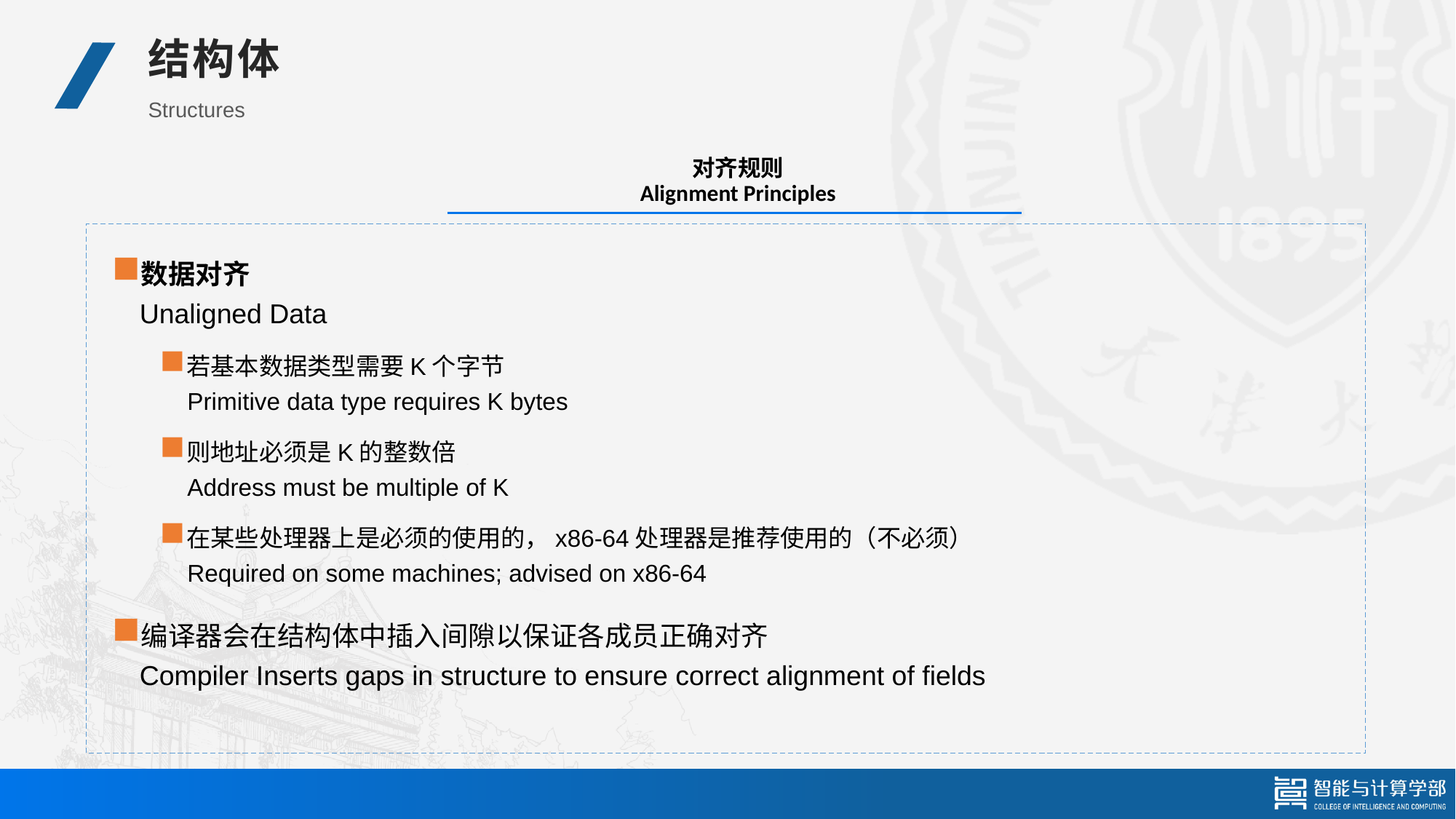

结构体
Structures
# 对齐规则 Alignment Principles
数据对齐
Unaligned Data
若基本数据类型需要K个字节
Primitive data type requires K bytes
则地址必须是K的整数倍
Address must be multiple of K
在某些处理器上是必须的使用的，x86-64处理器是推荐使用的（不必须）
Required on some machines; advised on x86-64
编译器会在结构体中插入间隙以保证各成员正确对齐
Compiler Inserts gaps in structure to ensure correct alignment of fields